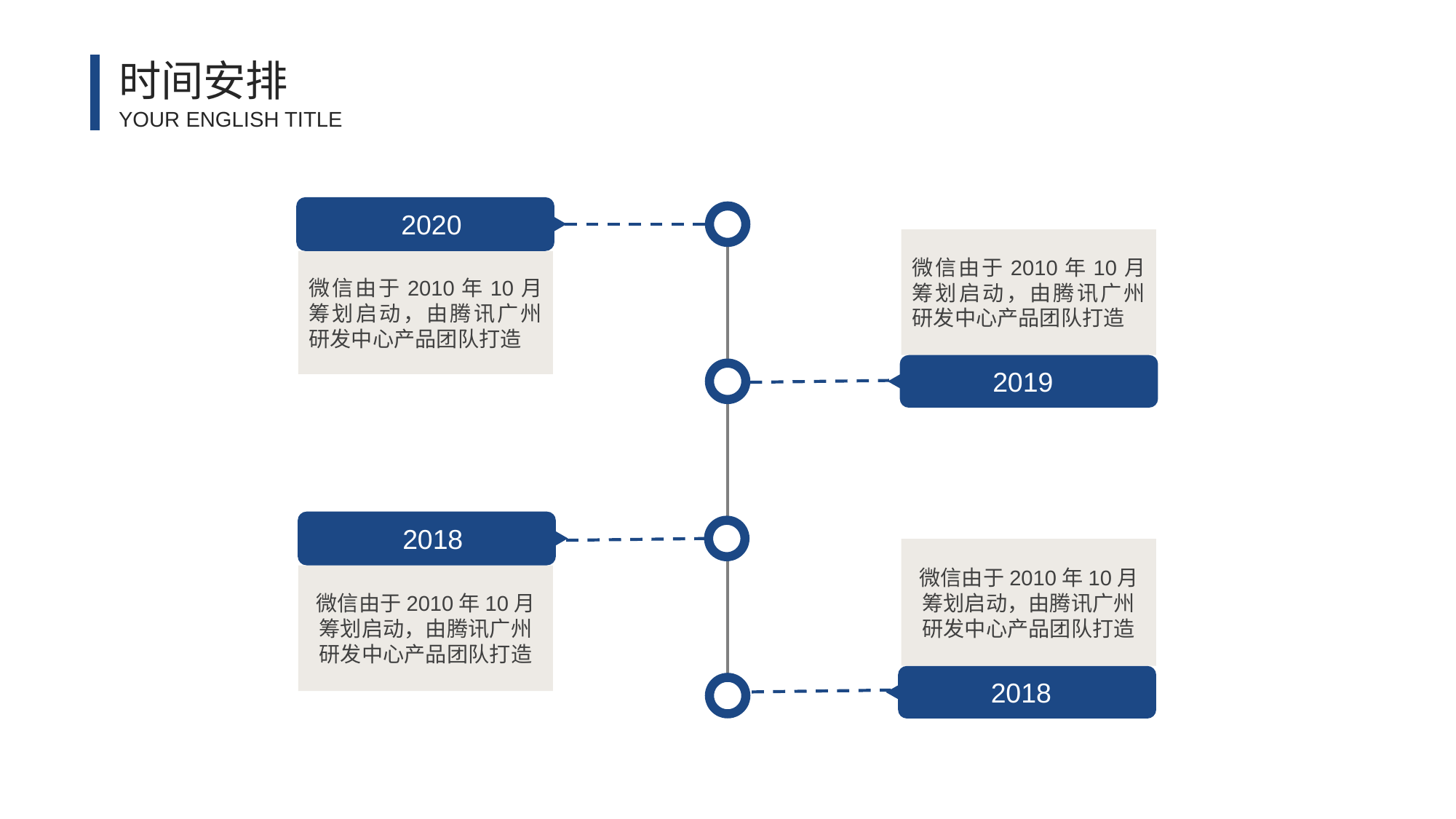

时间安排
YOUR ENGLISH TITLE
2020

微信由于2010年10月筹划启动，由腾讯广州研发中心产品团队打造
微信由于2010年10月筹划启动，由腾讯广州研发中心产品团队打造
2019

2018

微信由于2010年10月筹划启动，由腾讯广州研发中心产品团队打造
微信由于2010年10月筹划启动，由腾讯广州研发中心产品团队打造
2018